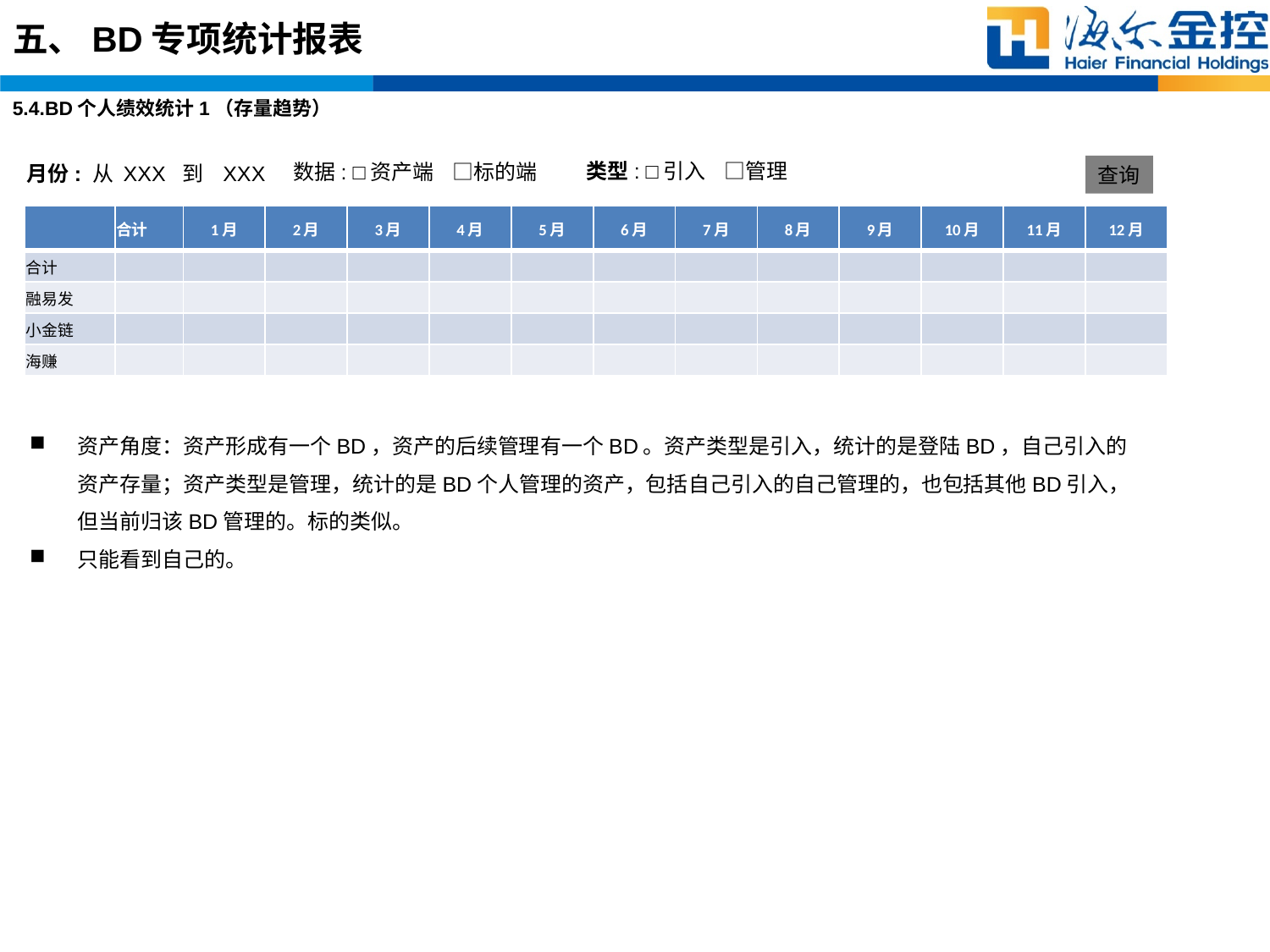

# 五、BD专项统计报表
5.4.BD个人绩效统计1（存量趋势）
类型: □引入    □管理
数据: □资产端    □标的端
月份: 从 XXX  到   XXX
查询
|  | 合计 | 1月 | 2月 | 3月 | 4月 | 5月 | 6月 | 7月 | 8月 | 9月 | 10月 | 11月 | 12月 |
| --- | --- | --- | --- | --- | --- | --- | --- | --- | --- | --- | --- | --- | --- |
| 合计 |  |  |  |  |  |  |  |  |  |  |  |  |  |
| 融易发 |  |  |  |  |  |  |  |  |  |  |  |  |  |
| 小金链 |  |  |  |  |  |  |  |  |  |  |  |  |  |
| 海赚 |  |  |  |  |  |  |  |  |  |  |  |  |  |
资产角度：资产形成有一个BD，资产的后续管理有一个BD。资产类型是引入，统计的是登陆BD，自己引入的资产存量；资产类型是管理，统计的是BD个人管理的资产，包括自己引入的自己管理的，也包括其他BD引入，但当前归该BD管理的。标的类似。
只能看到自己的。